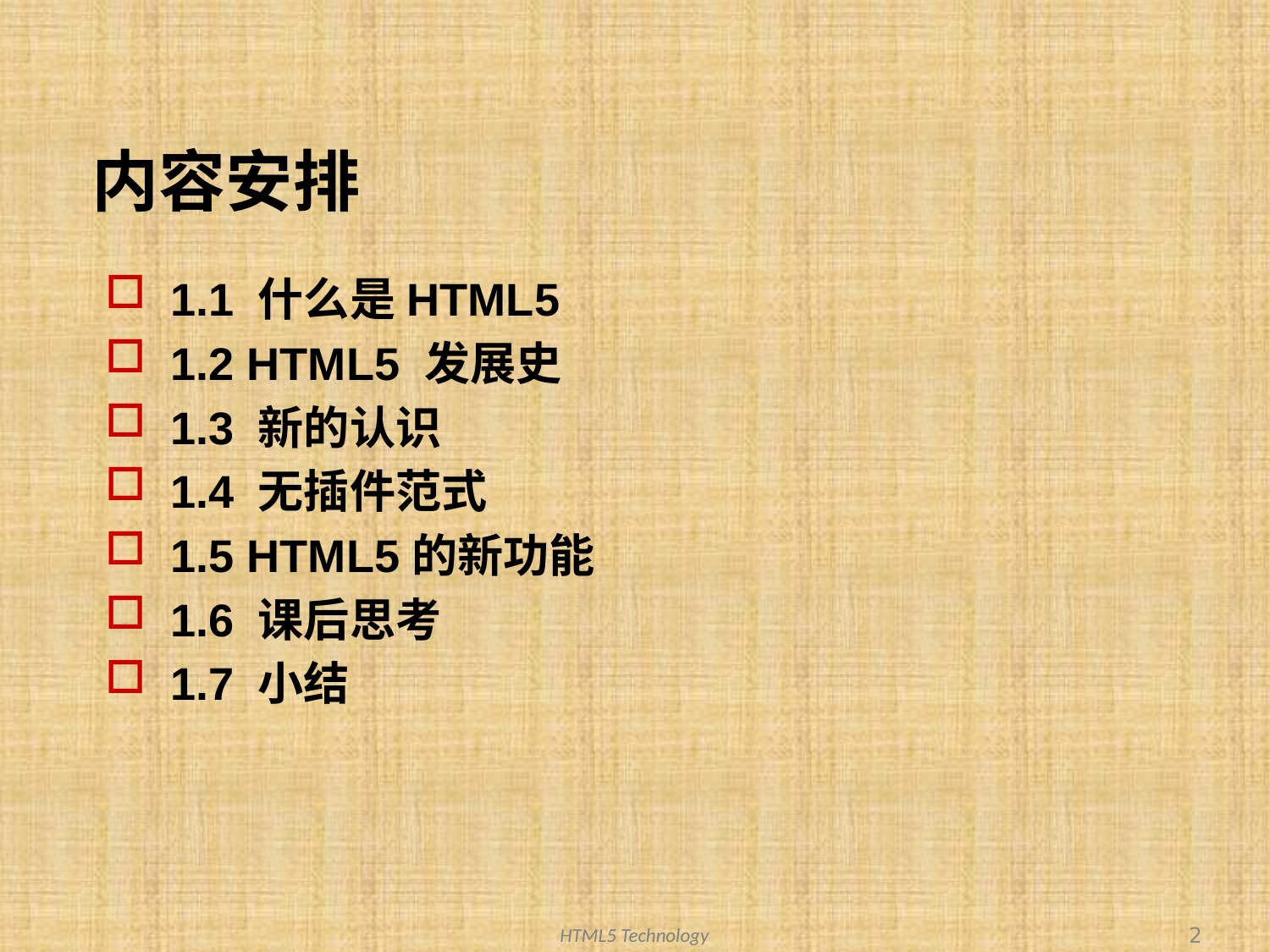

# 内容安排
1.1 什么是HTML5
1.2 HTML5 发展史
1.3 新的认识
1.4 无插件范式
1.5 HTML5的新功能
1.6 课后思考
1.7 小结
2
HTML5 Technology